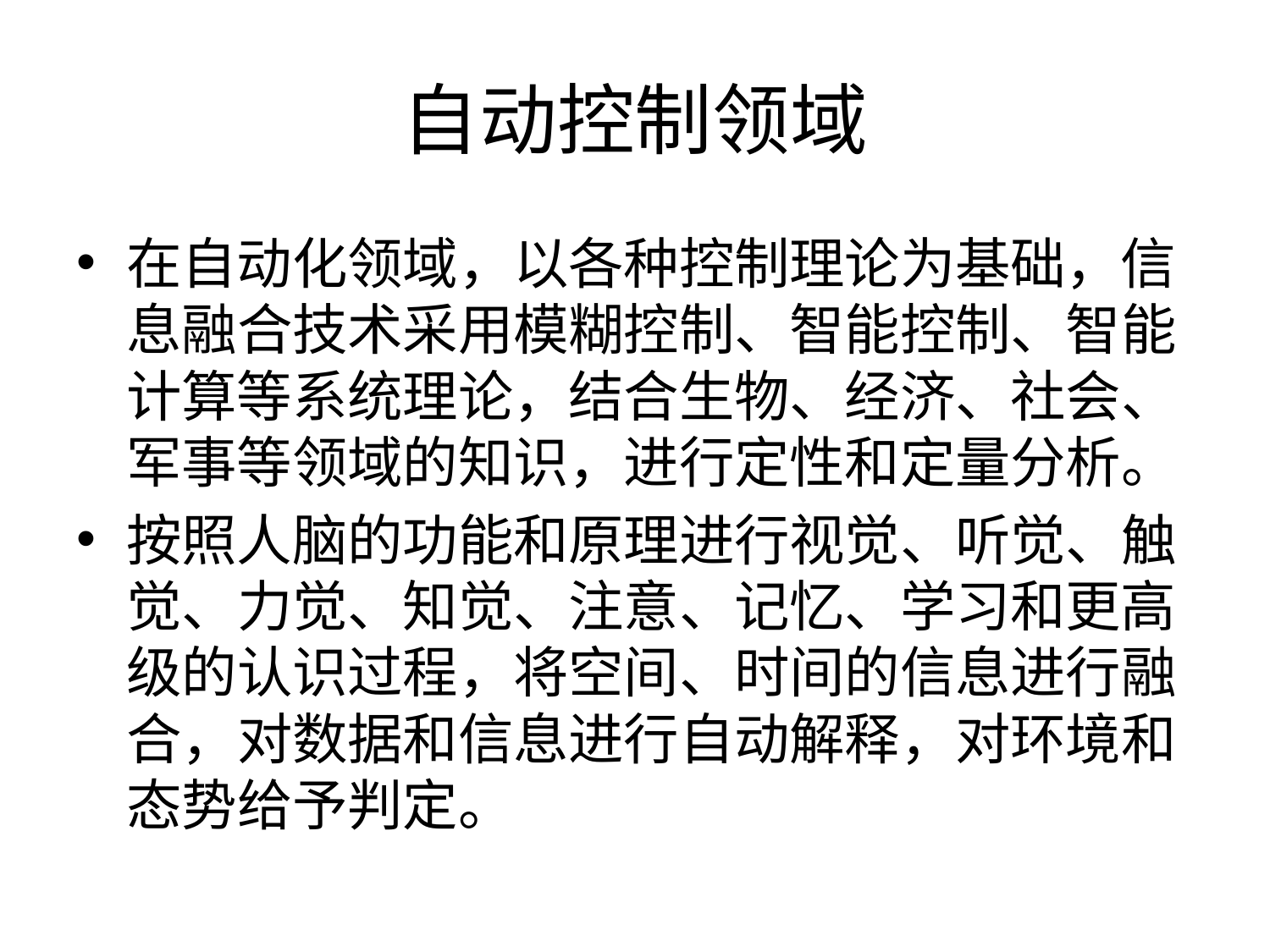

# 自动控制领域
在自动化领域，以各种控制理论为基础，信息融合技术采用模糊控制、智能控制、智能计算等系统理论，结合生物、经济、社会、军事等领域的知识，进行定性和定量分析。
按照人脑的功能和原理进行视觉、听觉、触觉、力觉、知觉、注意、记忆、学习和更高级的认识过程，将空间、时间的信息进行融合，对数据和信息进行自动解释，对环境和态势给予判定。